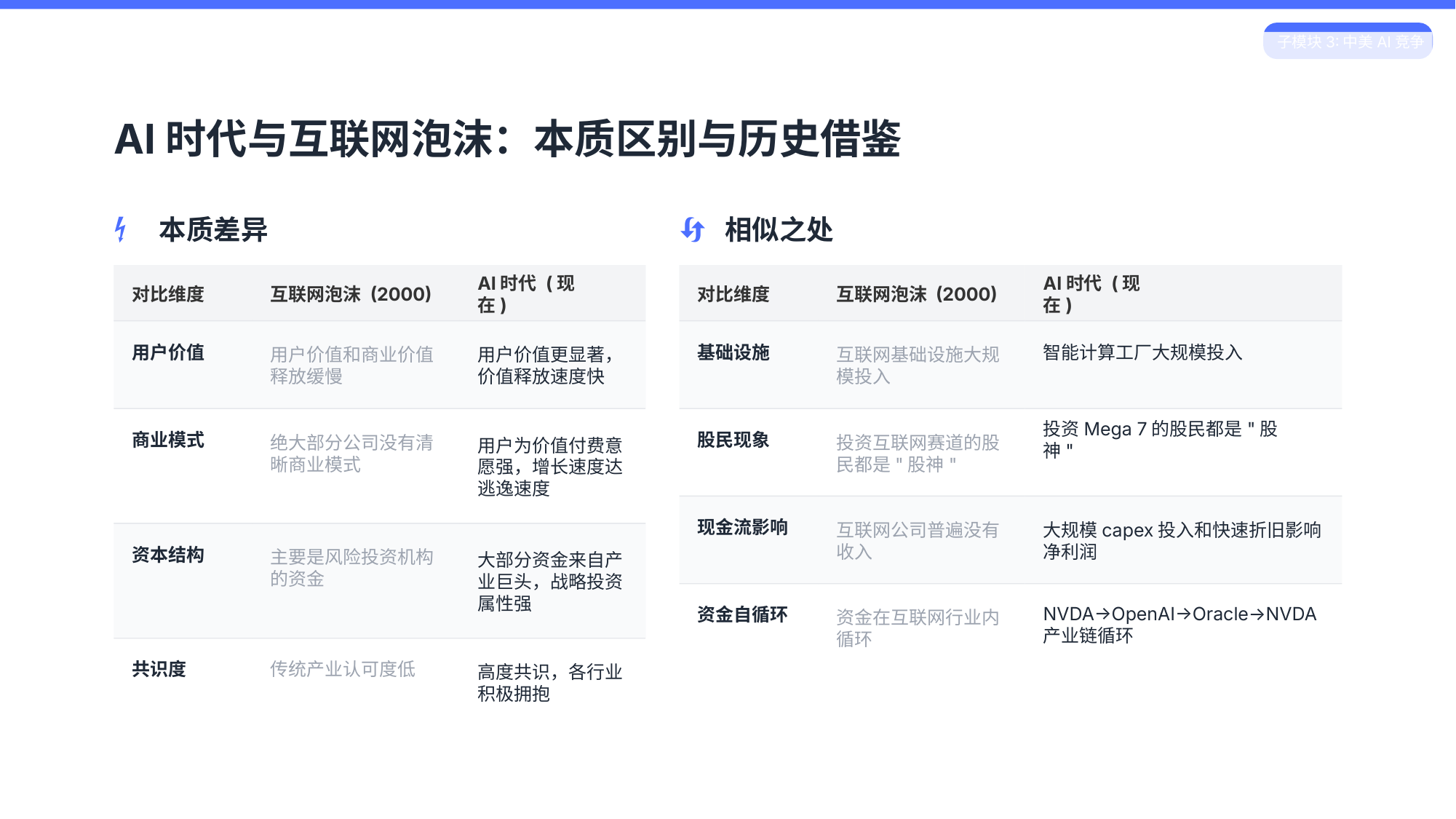

子模块3:中美AI竞争
AI时代与互联网泡沫：本质区别与历史借鉴
⚡
🔄
本质差异
相似之处

对比维度
互联网泡沫 (2000)
AI时代 (现在)
对比维度
互联网泡沫 (2000)
AI时代 (现在)

用户价值
用户价值和商业价值释放缓慢
用户价值更显著，价值释放速度快
基础设施
互联网基础设施大规模投入
智能计算工厂大规模投入

商业模式
绝大部分公司没有清晰商业模式
用户为价值付费意愿强，增长速度达逃逸速度
股民现象
投资互联网赛道的股民都是"股神"
投资Mega 7的股民都是"股神"

现金流影响
互联网公司普遍没有收入
大规模capex投入和快速折旧影响净利润

资本结构
主要是风险投资机构的资金
大部分资金来自产业巨头，战略投资属性强

NVDA→OpenAI→Oracle→NVDA产业链循环
资金自循环
资金在互联网行业内循环

共识度
传统产业认可度低
高度共识，各行业积极拥抱